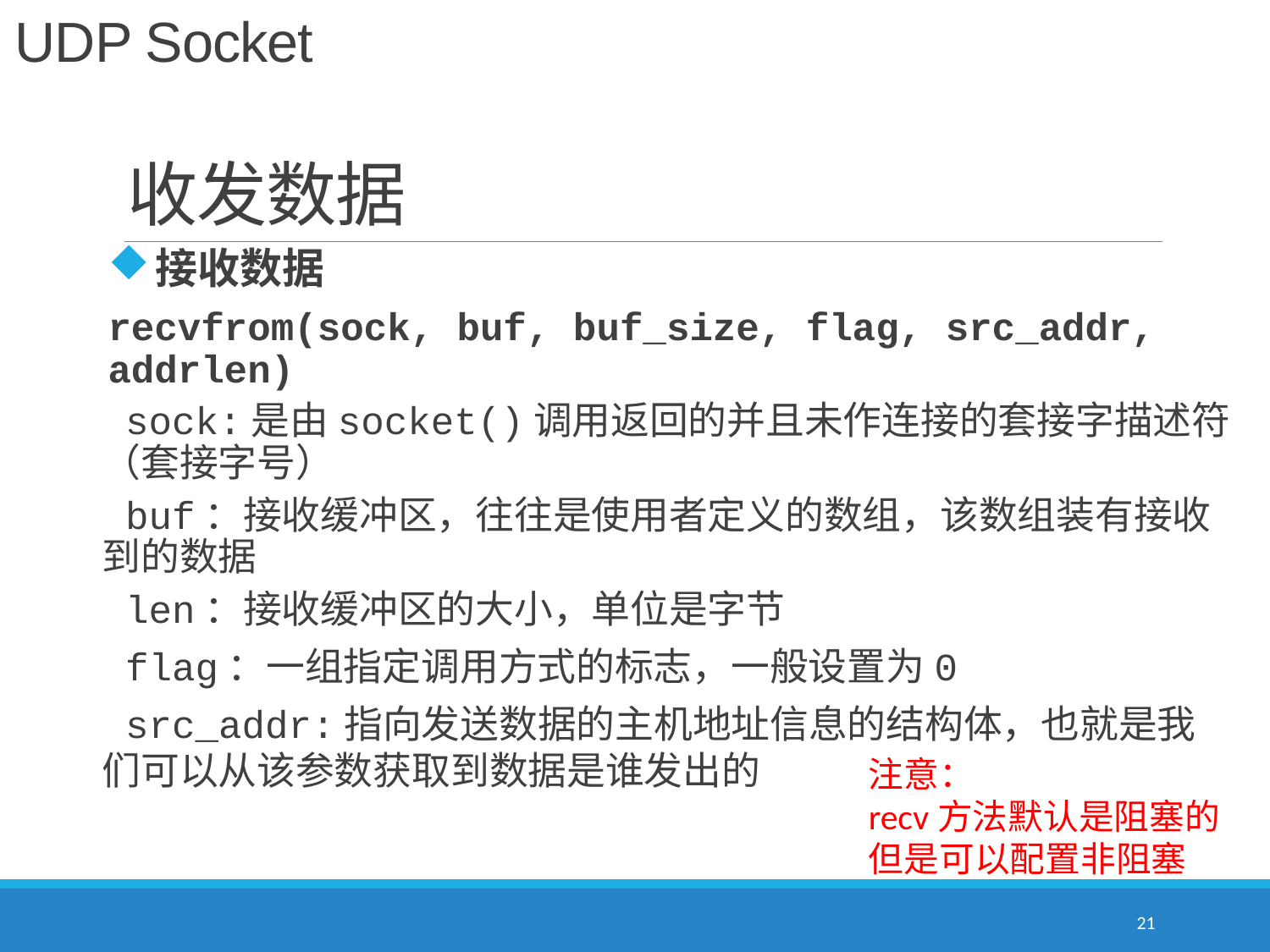

UDP Socket
# 收发数据
接收数据
recvfrom(sock, buf, buf_size, flag, src_addr, addrlen)
 sock:是由socket()调用返回的并且未作连接的套接字描述符（套接字号）
 buf：接收缓冲区，往往是使用者定义的数组，该数组装有接收到的数据
 len：接收缓冲区的大小，单位是字节
 flag：一组指定调用方式的标志，一般设置为0
 src_addr:指向发送数据的主机地址信息的结构体，也就是我们可以从该参数获取到数据是谁发出的

注意：
recv方法默认是阻塞的
但是可以配置非阻塞
21